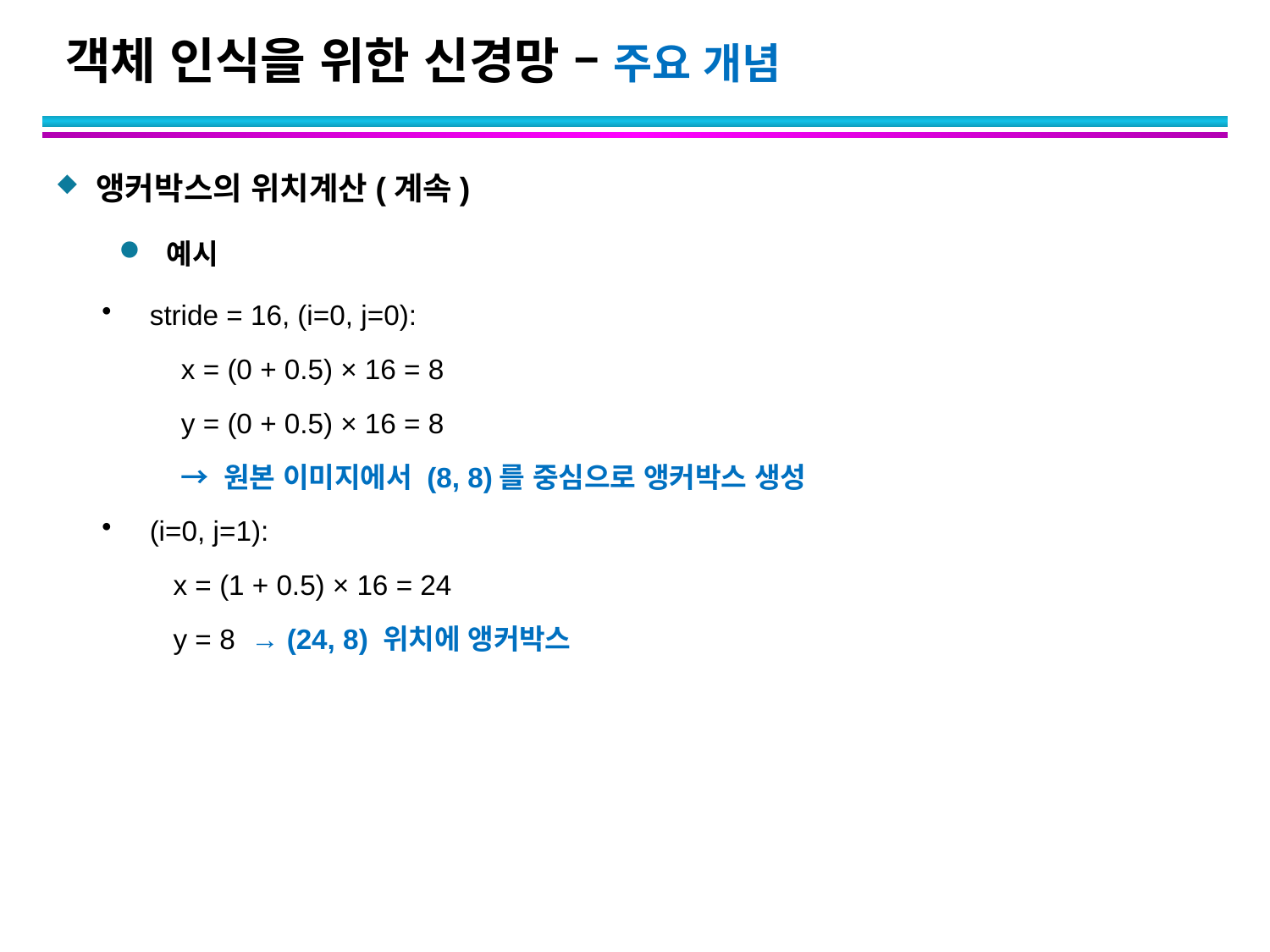

# 객체 인식을 위한 신경망 – 주요 개념
앵커박스의 위치계산(계속)
예시
 stride = 16, (i=0, j=0):
     x = (0 + 0.5) × 16 = 8
     y = (0 + 0.5) × 16 = 8
     → 원본 이미지에서 (8, 8)를 중심으로 앵커박스 생성
 (i=0, j=1):
    x = (1 + 0.5) × 16 = 24
    y = 8  → (24, 8) 위치에 앵커박스